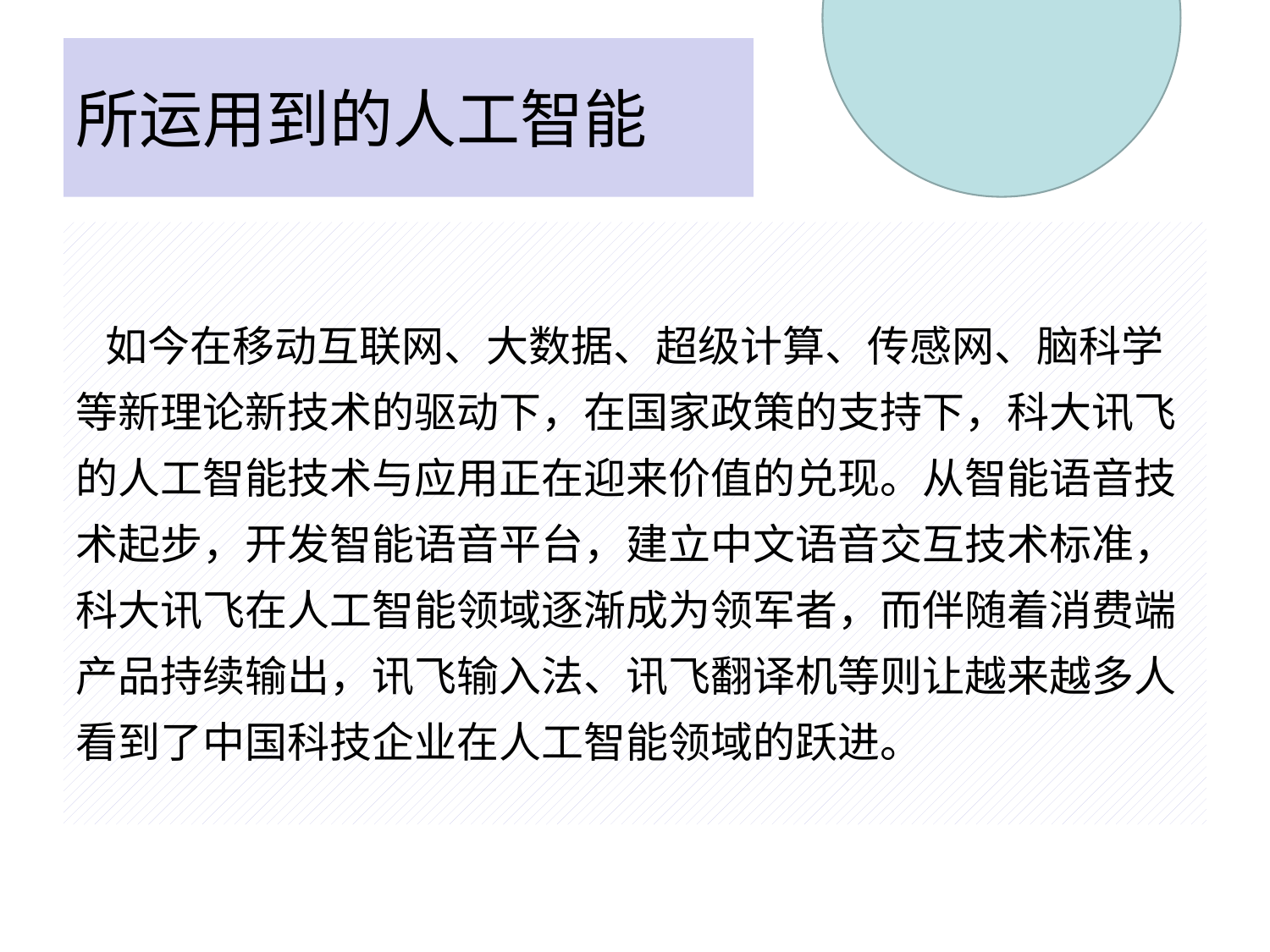

# 所运用到的人工智能

  如今在移动互联网、大数据、超级计算、传感网、脑科学等新理论新技术的驱动下，在国家政策的支持下，科大讯飞的人工智能技术与应用正在迎来价值的兑现。从智能语音技术起步，开发智能语音平台，建立中文语音交互技术标准，科大讯飞在人工智能领域逐渐成为领军者，而伴随着消费端产品持续输出，讯飞输入法、讯飞翻译机等则让越来越多人看到了中国科技企业在人工智能领域的跃进。